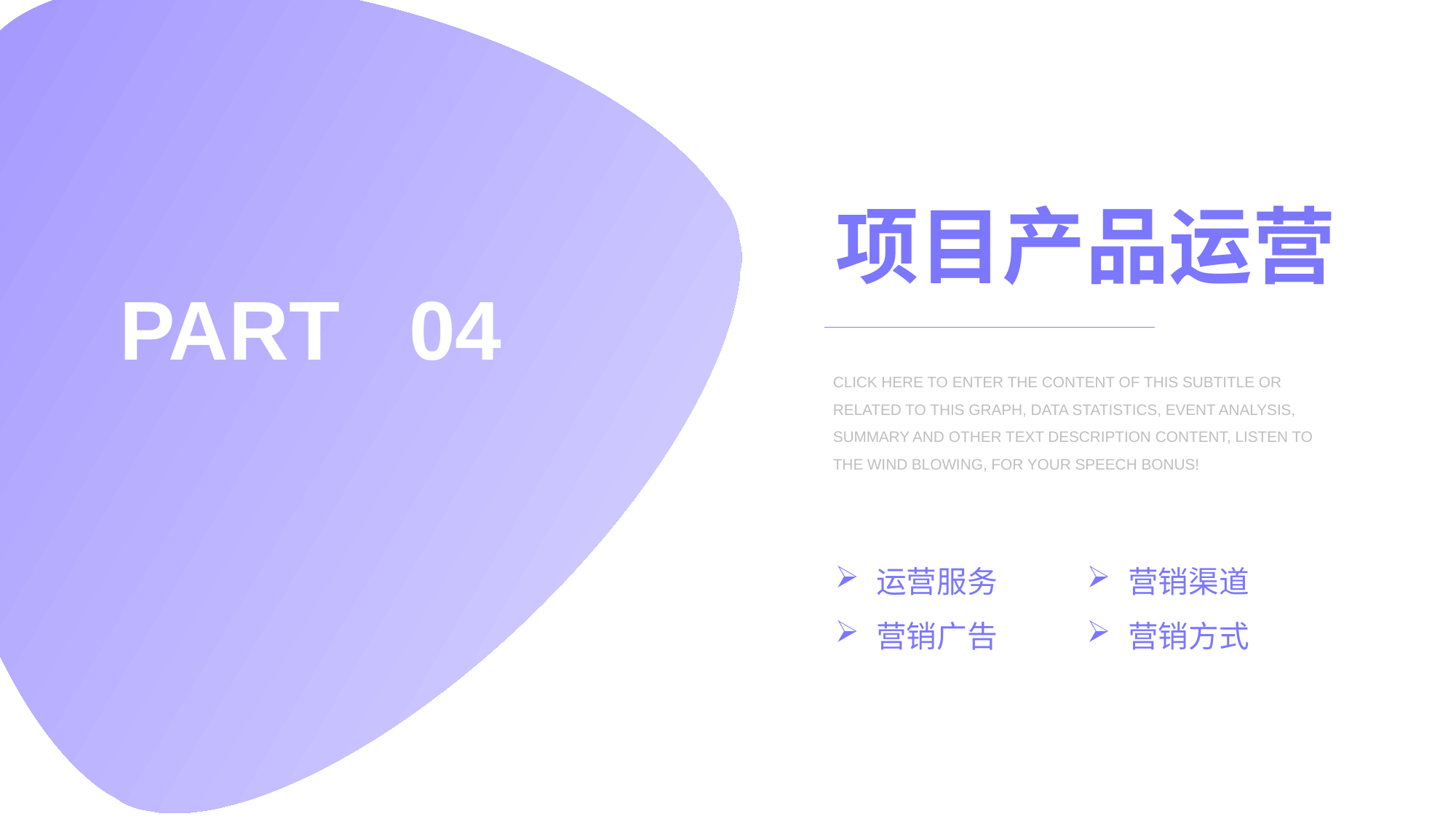

项目产品运营
PART   04
CLICK HERE TO ENTER THE CONTENT OF THIS SUBTITLE OR RELATED TO THIS GRAPH, DATA STATISTICS, EVENT ANALYSIS, SUMMARY AND OTHER TEXT DESCRIPTION CONTENT, LISTEN TO THE WIND BLOWING, FOR YOUR SPEECH BONUS!
运营服务
营销广告
营销渠道
营销方式